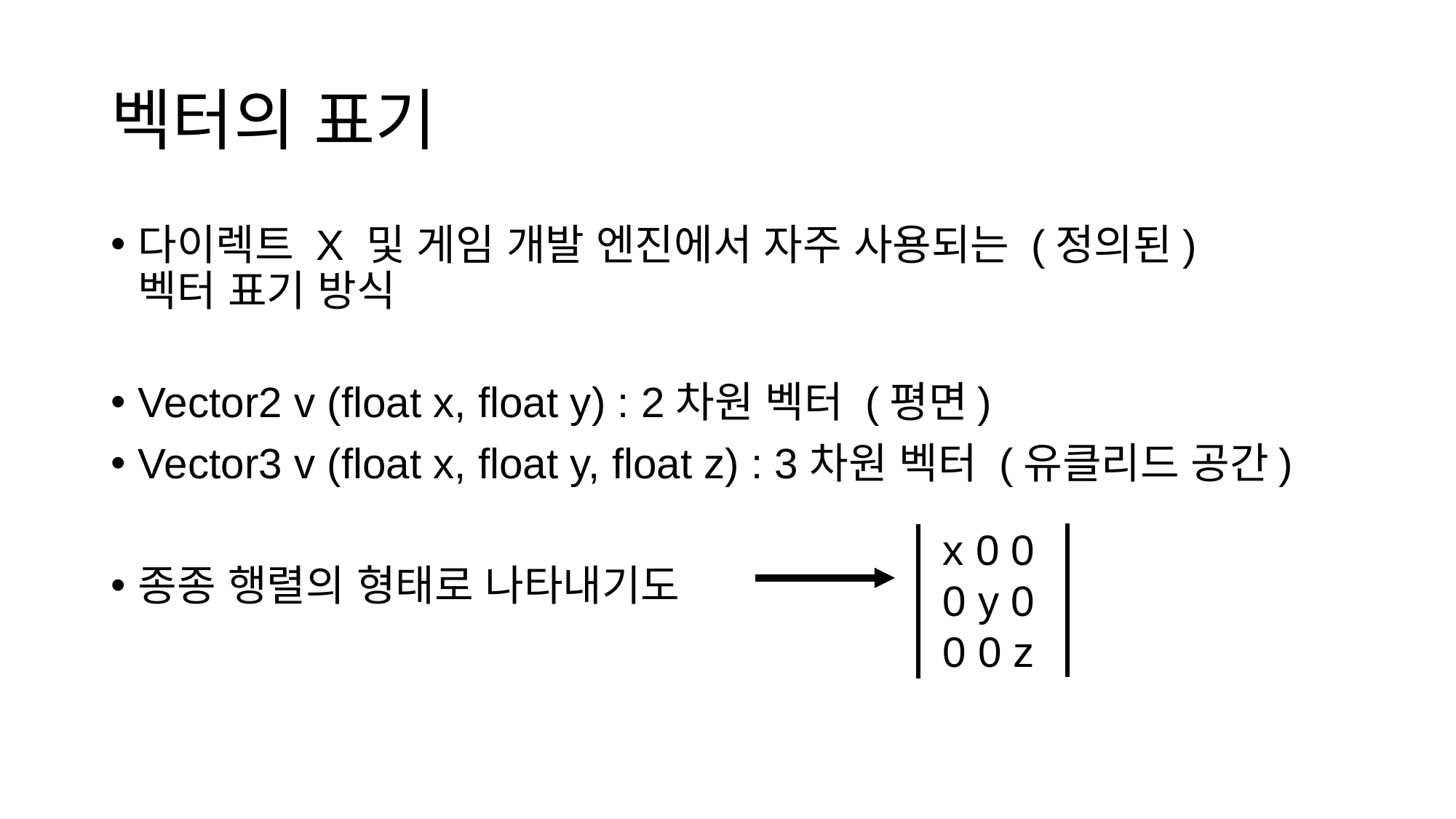

# 벡터의 표기
다이렉트 X 및 게임 개발 엔진에서 자주 사용되는 (정의된)
벡터 표기 방식
Vector2 v (float x, float y) : 2차원 벡터 (평면)
Vector3 v (float x, float y, float z) : 3차원 벡터 (유클리드 공간)

종종 행렬의 형태로 나타내기도
x 0 0
0 y 0
0 0 z